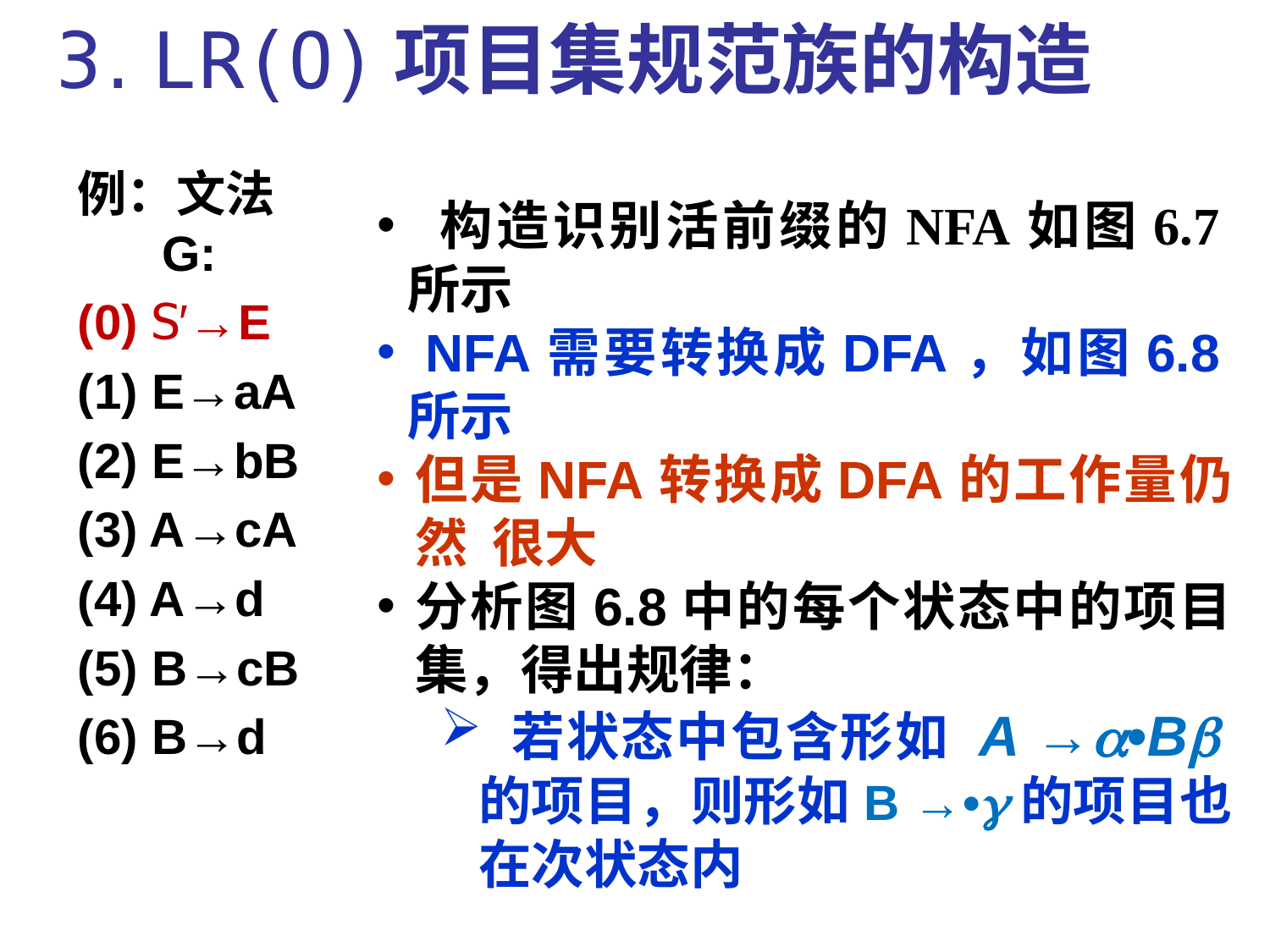

# 3. LR(0)项目集规范族的构造
例：文法G:
(0) S′→E
(1) E→aA
(2) E→bB
(3) A→cA
(4) A→d
(5) B→cB
(6) B→d
 构造识别活前缀的NFA如图6.7所示
 NFA需要转换成DFA，如图6.8所示
但是NFA转换成DFA的工作量仍然  很大
分析图6.8中的每个状态中的项目集，得出规律：
 若状态中包含形如 A →α•Bβ的项目，则形如B →•γ的项目也在次状态内